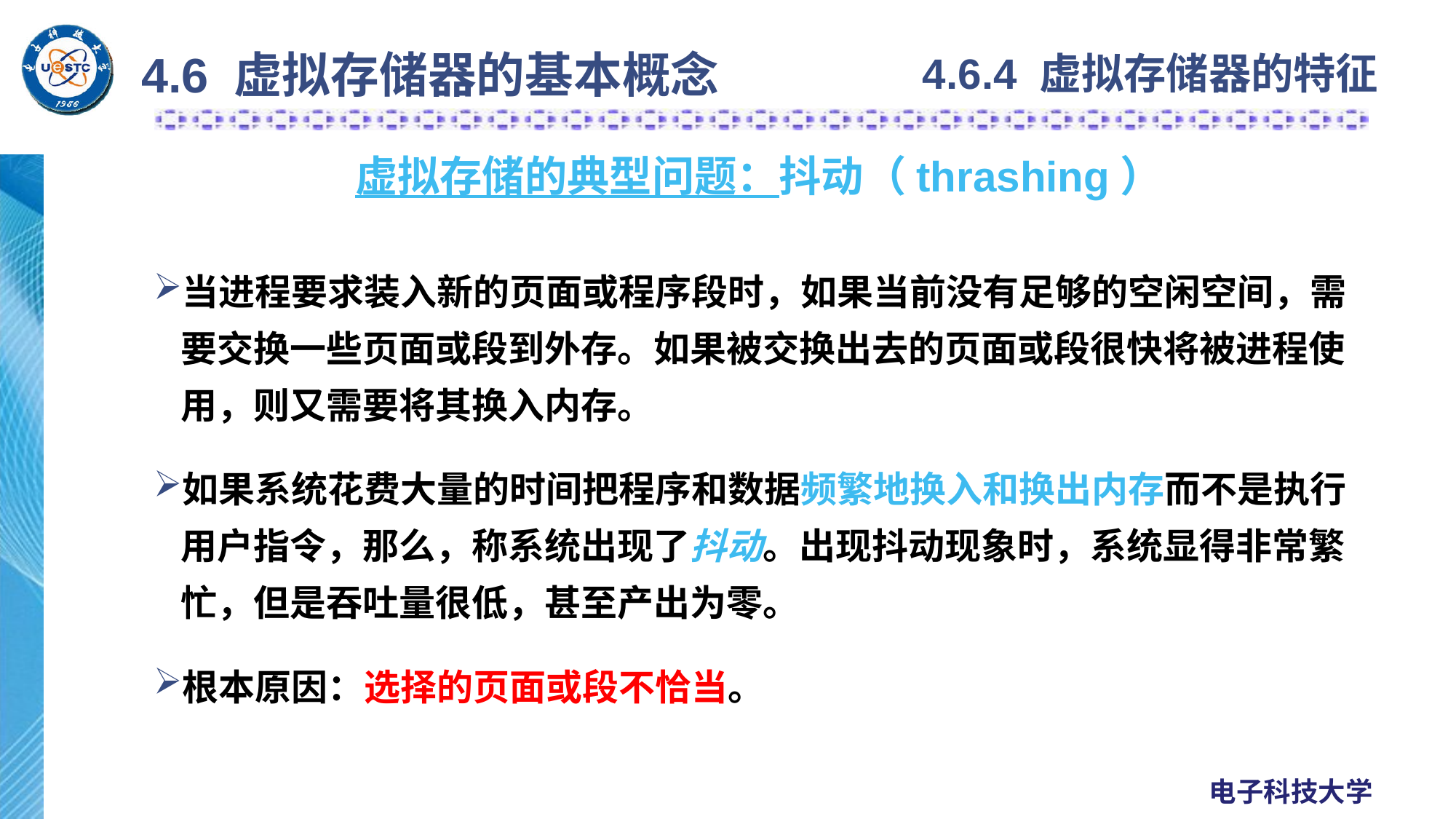

4.6 虚拟存储器的基本概念
4.6.4 虚拟存储器的特征
# 虚拟存储的典型问题：抖动（thrashing）
当进程要求装入新的页面或程序段时，如果当前没有足够的空闲空间，需要交换一些页面或段到外存。如果被交换出去的页面或段很快将被进程使用，则又需要将其换入内存。
如果系统花费大量的时间把程序和数据频繁地换入和换出内存而不是执行用户指令，那么，称系统出现了抖动。出现抖动现象时，系统显得非常繁忙，但是吞吐量很低，甚至产出为零。
根本原因：选择的页面或段不恰当。